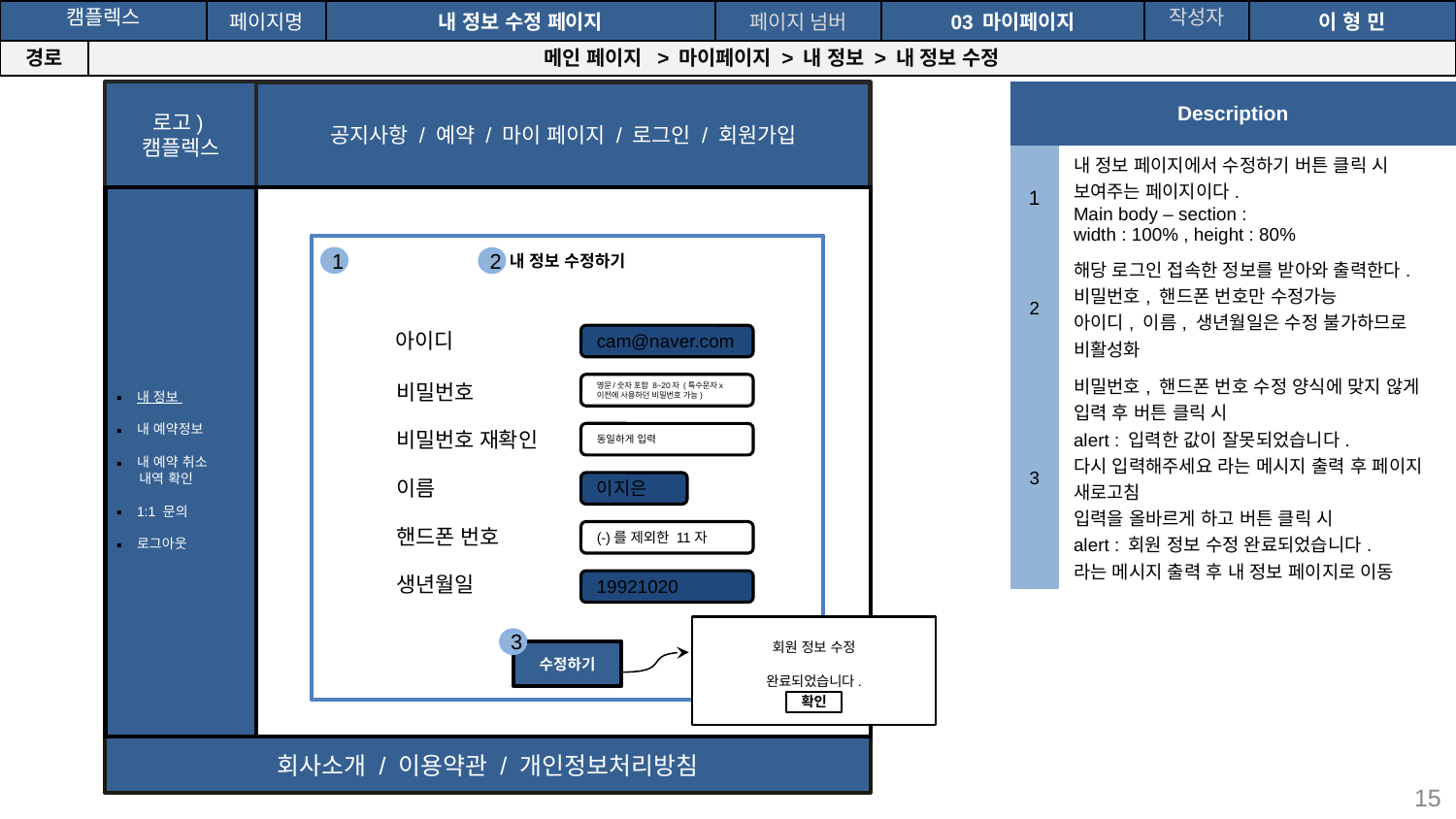

공간(오피스) 대여 시스템
| 캠플렉스 |  | 페이지명 | 내 정보 수정 페이지 | 페이지 넘버 | 03 마이페이지 | 작성자 | 이 형 민 |
| --- | --- | --- | --- | --- | --- | --- | --- |
| 경로 | 메인 페이지 > 마이페이지 > 내 정보 > 내 정보 수정 |  |  |  |  |  |  |
로고)
캠플렉스
공지사항 / 예약 / 마이 페이지 / 로그인 / 회원가입
회사소개 / 이용약관 / 개인정보처리방침
| Description |  |
| --- | --- |
| 1 | 내 정보 페이지에서 수정하기 버튼 클릭 시 보여주는 페이지이다. Main body – section : width : 100% , height : 80% |
| 2 | 해당 로그인 접속한 정보를 받아와 출력한다. 비밀번호, 핸드폰 번호만 수정가능 아이디, 이름, 생년월일은 수정 불가하므로 비활성화 |
| 3 | 비밀번호, 핸드폰 번호 수정 양식에 맞지 않게 입력 후 버튼 클릭 시 alert : 입력한 값이 잘못되었습니다. 다시 입력해주세요 라는 메시지 출력 후 페이지 새로고침 입력을 올바르게 하고 버튼 클릭 시 alert : 회원 정보 수정 완료되었습니다. 라는 메시지 출력 후 내 정보 페이지로 이동 |

내 정보
내 예약정보
내 예약 취소
     내역 확인
1:1 문의

로그아웃

내 정보 수정하기
1
2
아이디
비밀번호
비밀번호 재확인
이름
핸드폰 번호
생년월일
cam@naver.com
영문/숫자 포함 8~20자 (특수문자x 이전에 사용하던 비밀번호 가능)
동일하게 입력
이지은
(-)를 제외한 11자
19921020
회원 정보 수정
완료되었습니다.
확인
3
수정하기
15